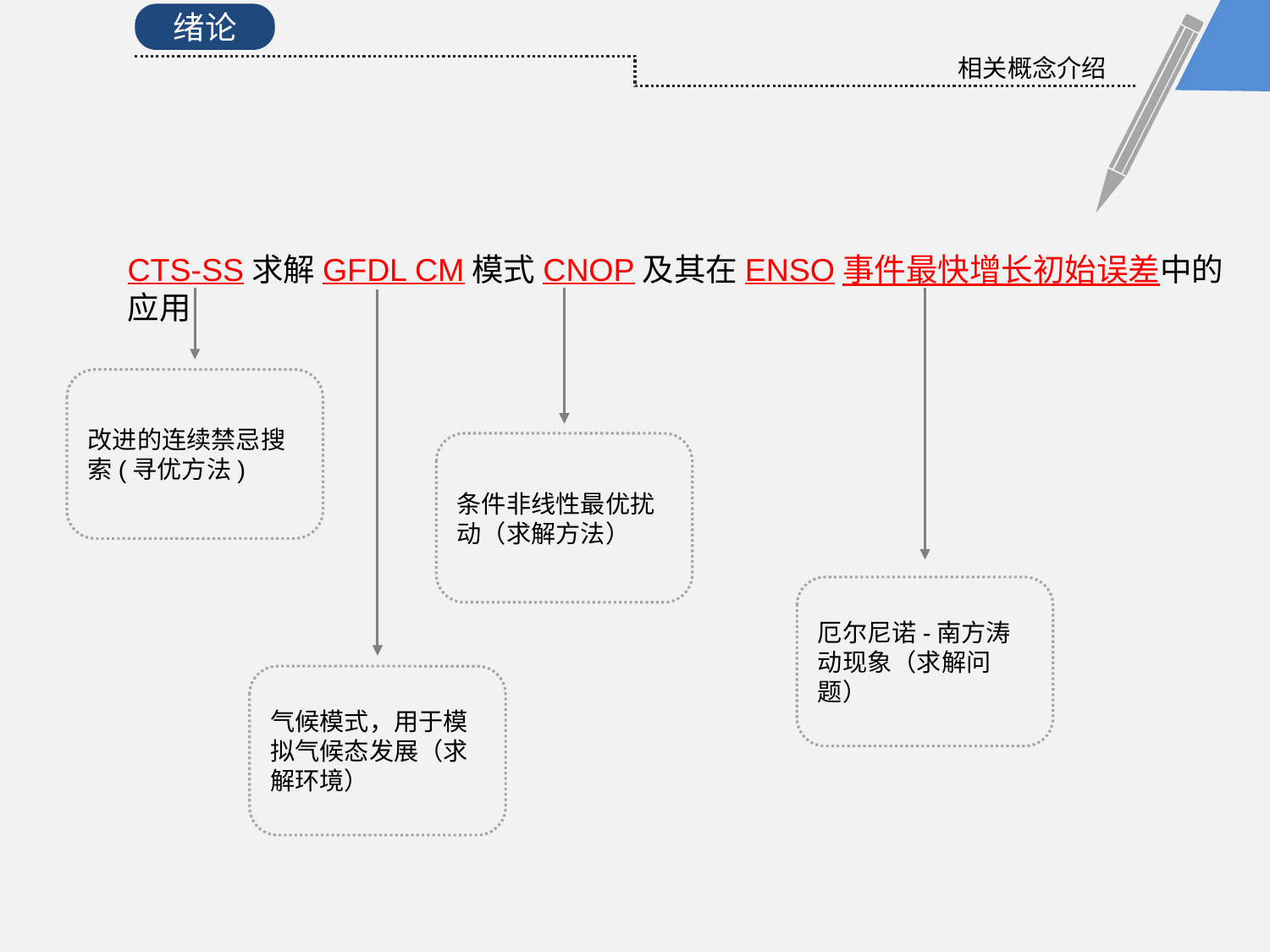

绪论

相关概念介绍
CTS-SS求解GFDL CM模式CNOP及其在ENSO事件最快增长初始误差中的应用
条件非线性最优扰动（求解方法）
改进的连续禁忌搜索(寻优方法)
厄尔尼诺-南方涛动现象（求解问题）
气候模式，用于模拟气候态发展（求解环境）